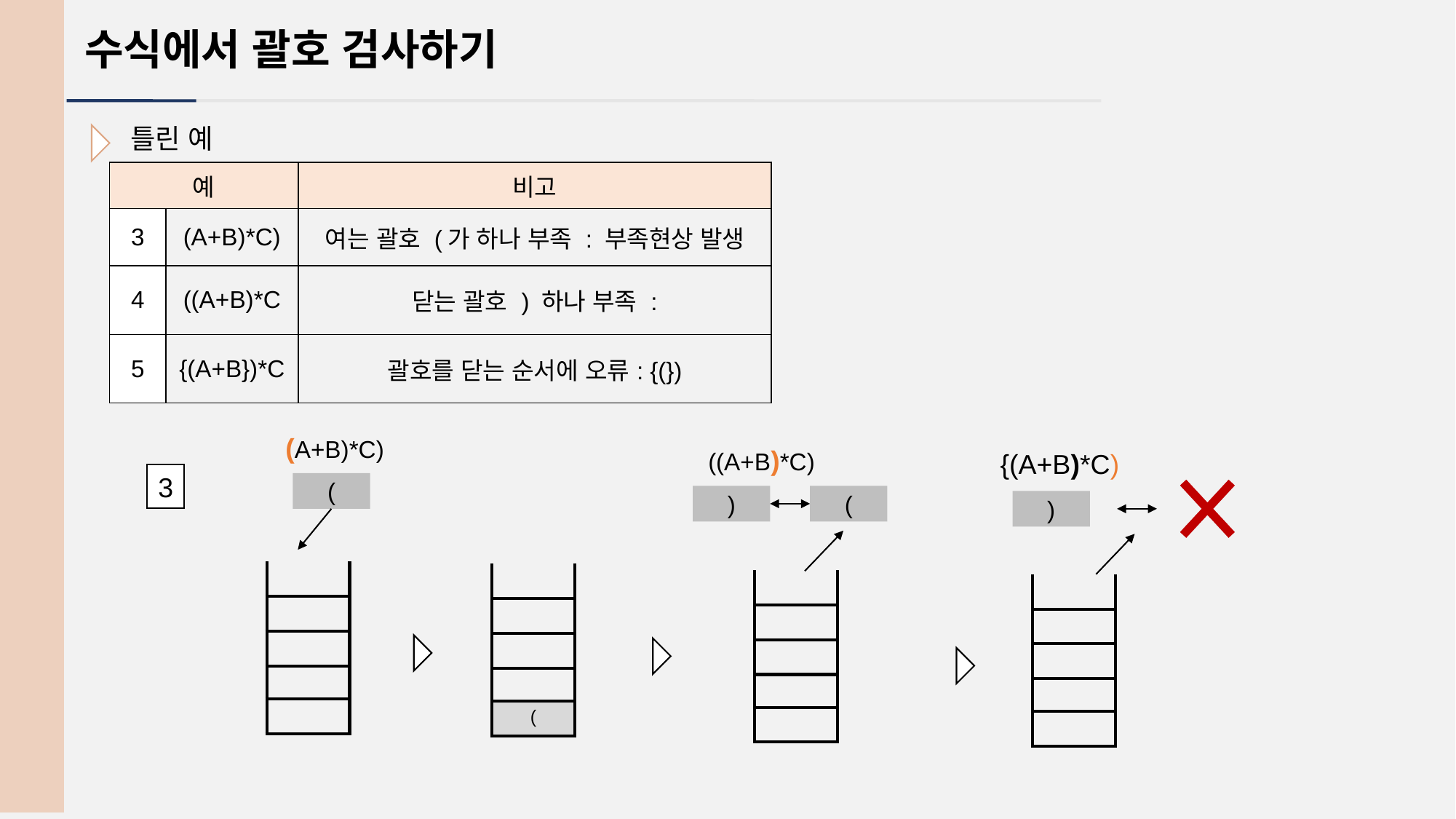

수식에서 괄호 검사하기

틀린 예

| 예 |  | 비고 |
| --- | --- | --- |
| 3 | (A+B)\*C) | 여는 괄호 (가 하나 부족 : 부족현상 발생 |
| 4 | ((A+B)\*C | 닫는 괄호 ) 하나 부족 : |
| 5 | {(A+B})\*C | 괄호를 닫는 순서에 오류: {(}) |
(A+B)*C)
((A+B)*C)
{(A+B)*C)

3
(
)
(
)
|  |
| --- |
|  |
|  |
|  |
|  |
|  |
| --- |
|  |
|  |
|  |
| ( |
|  |
| --- |
|  |
|  |
|  |
|  |
|  |
| --- |
|  |
|  |
|  |
|  |